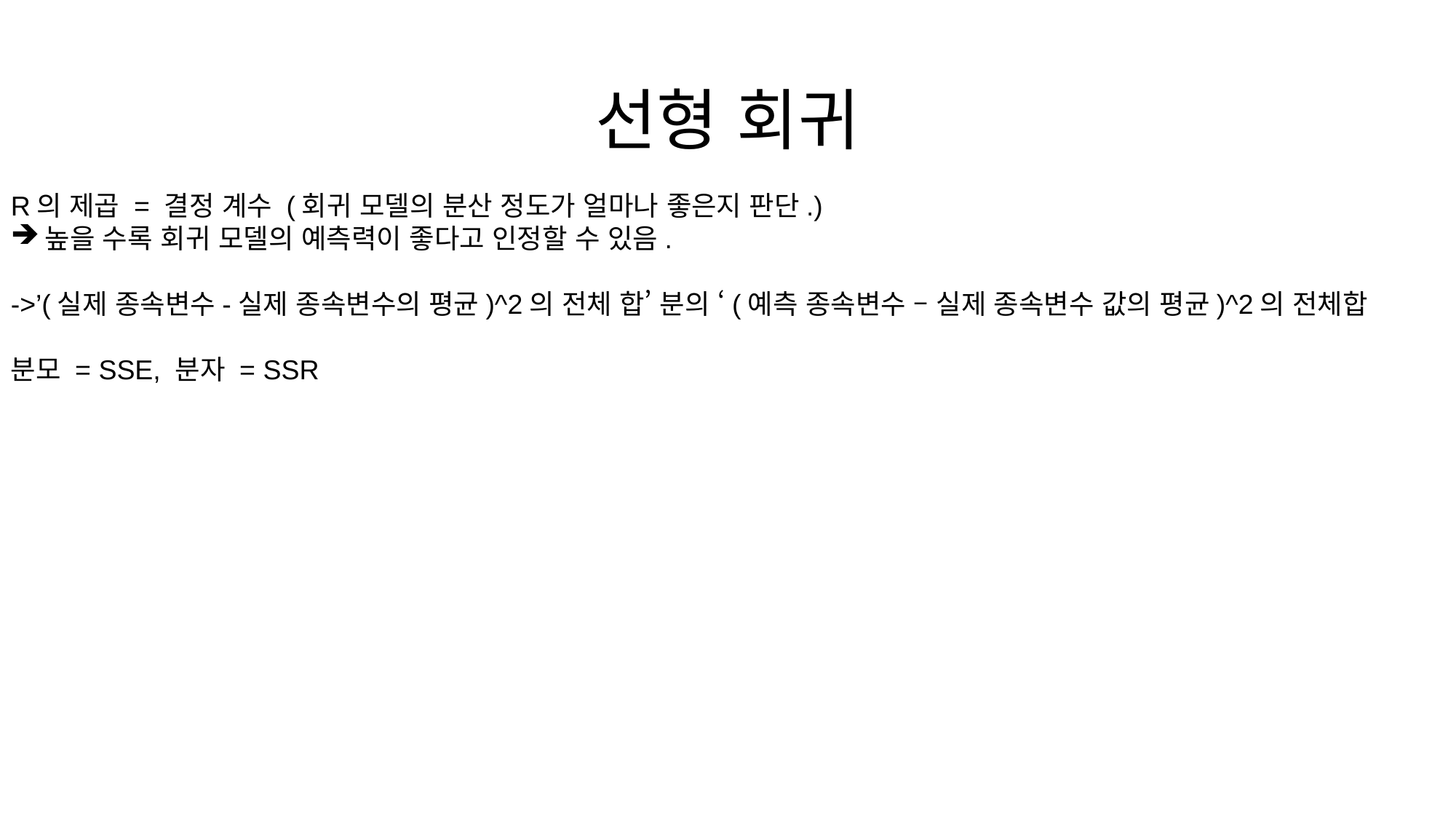

# 선형 회귀
R의 제곱 = 결정 계수 (회귀 모델의 분산 정도가 얼마나 좋은지 판단.)
높을 수록 회귀 모델의 예측력이 좋다고 인정할 수 있음.

->’(실제 종속변수-실제 종속변수의 평균)^2의 전체 합’ 분의 ‘(예측 종속변수 – 실제 종속변수 값의 평균)^2의 전체합

분모 = SSE, 분자 = SSR